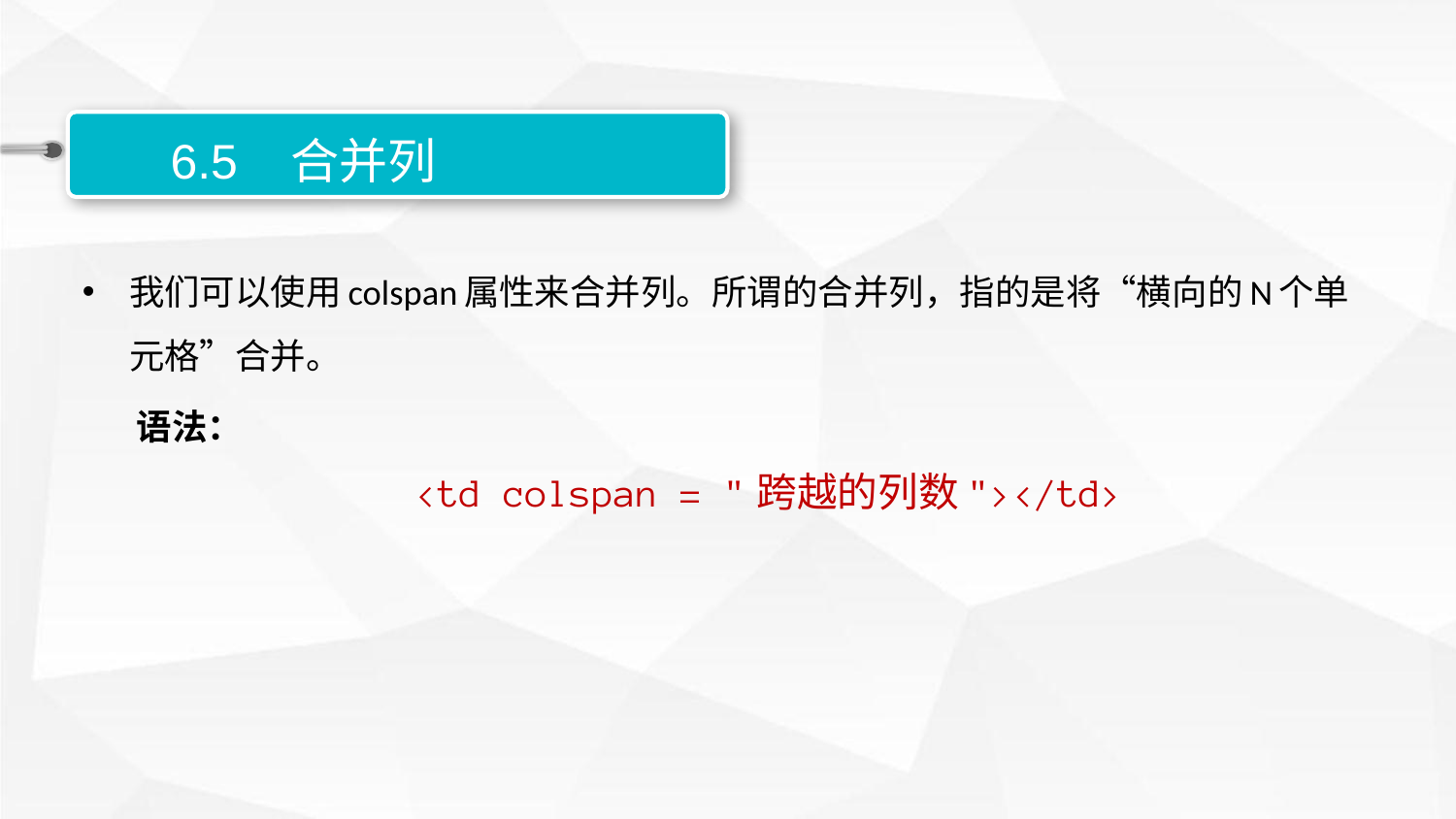

6.5   合并列

我们可以使用colspan属性来合并列。所谓的合并列，指的是将“横向的N个单元格”合并。
      语法：

<td colspan = "跨越的列数"></td>